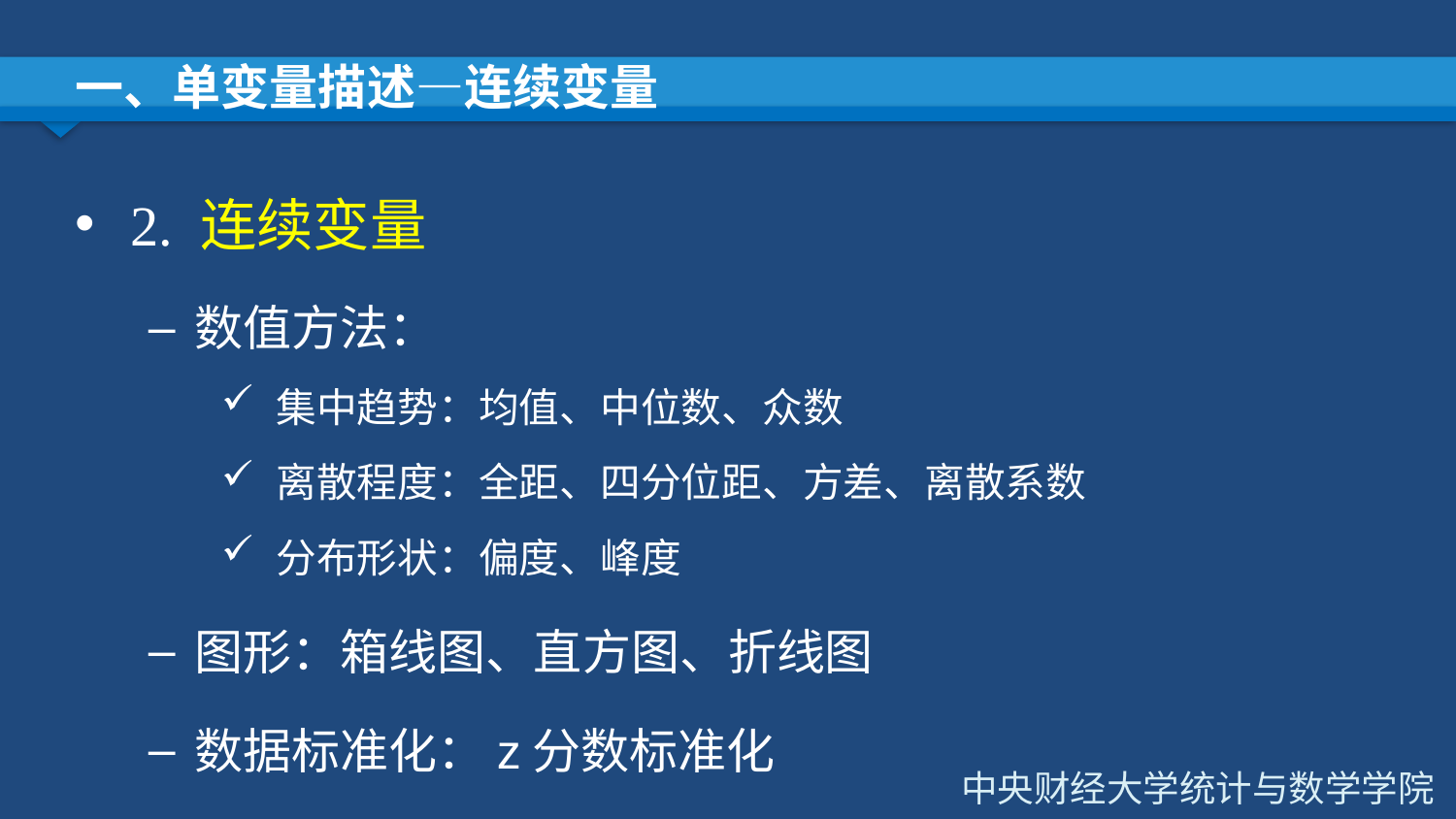

# 一、单变量描述—连续变量
2. 连续变量
数值方法：
集中趋势：均值、中位数、众数
离散程度：全距、四分位距、方差、离散系数
分布形状：偏度、峰度
图形：箱线图、直方图、折线图
数据标准化：z分数标准化